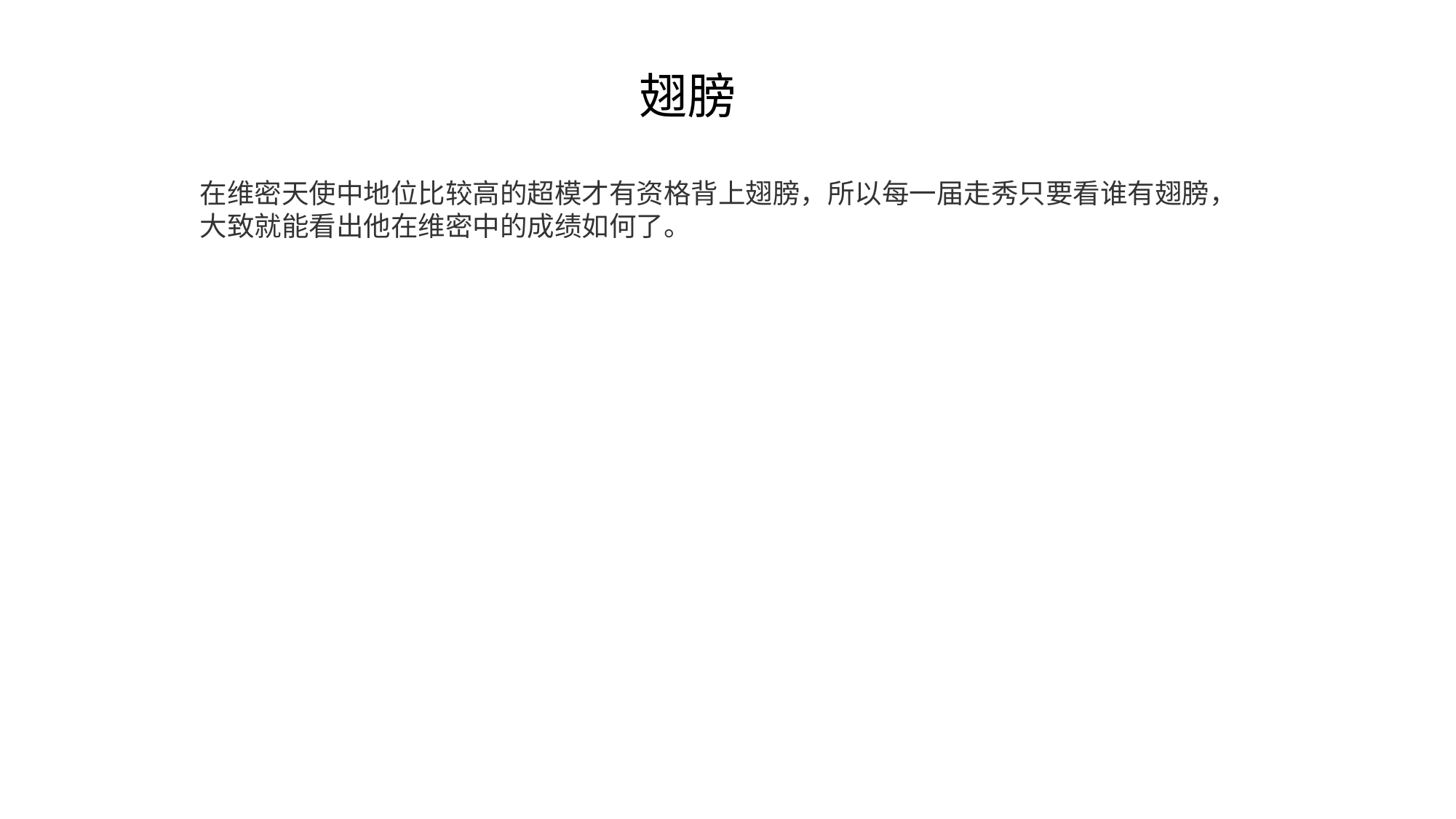

翅膀
在维密天使中地位比较高的超模才有资格背上翅膀，所以每一届走秀只要看谁有翅膀，大致就能看出他在维密中的成绩如何了。